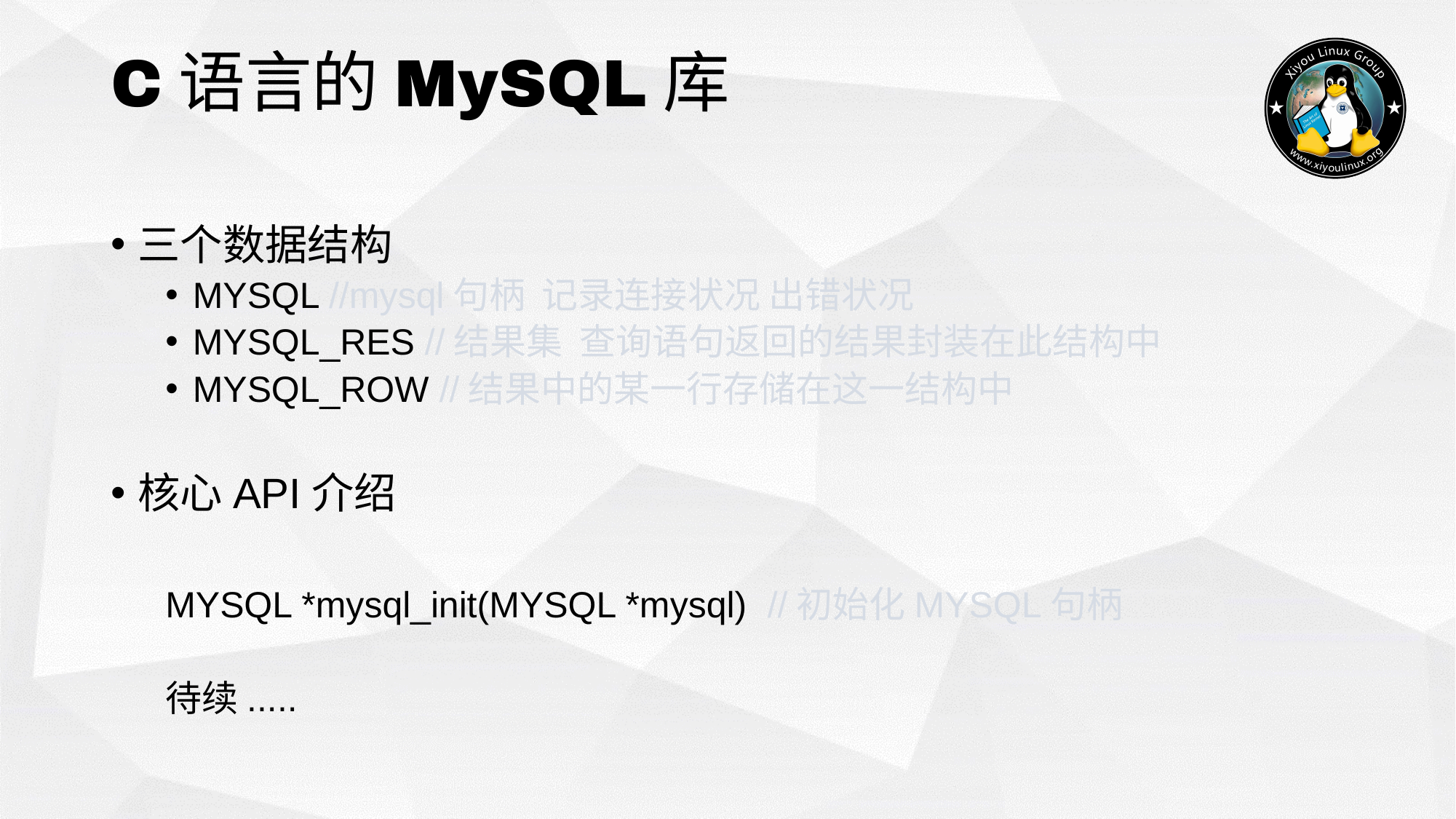

# C语言的MySQL库
三个数据结构
MYSQL //mysql句柄  记录连接状况 出错状况
MYSQL_RES //结果集  查询语句返回的结果封装在此结构中
MYSQL_ROW //结果中的某一行存储在这一结构中

核心API介绍

MYSQL *mysql_init(MYSQL *mysql)  //初始化MYSQL句柄

待续.....